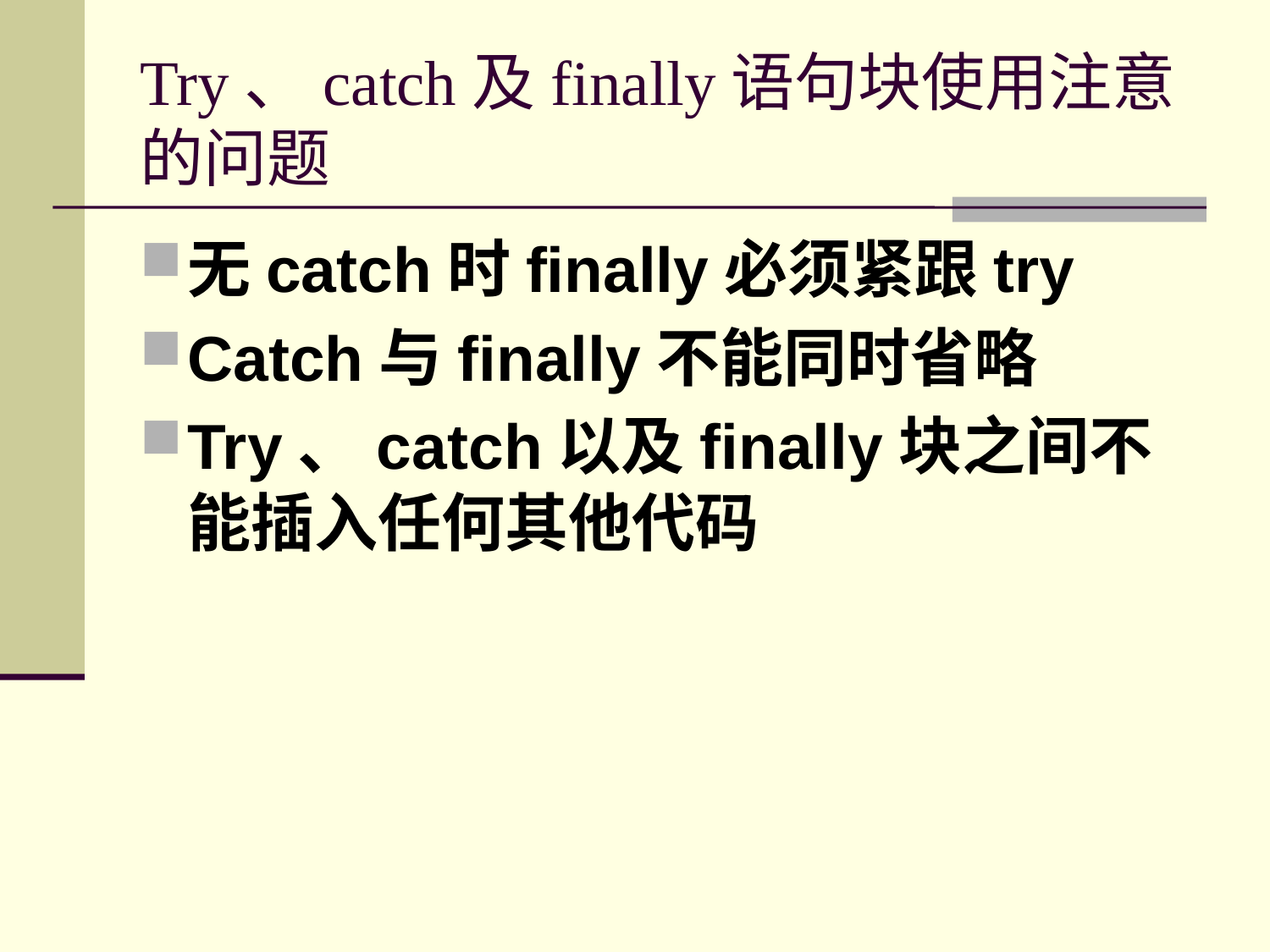

# Try、catch及finally语句块使用注意的问题
无catch时finally必须紧跟try
Catch与finally不能同时省略
Try、catch以及finally块之间不能插入任何其他代码